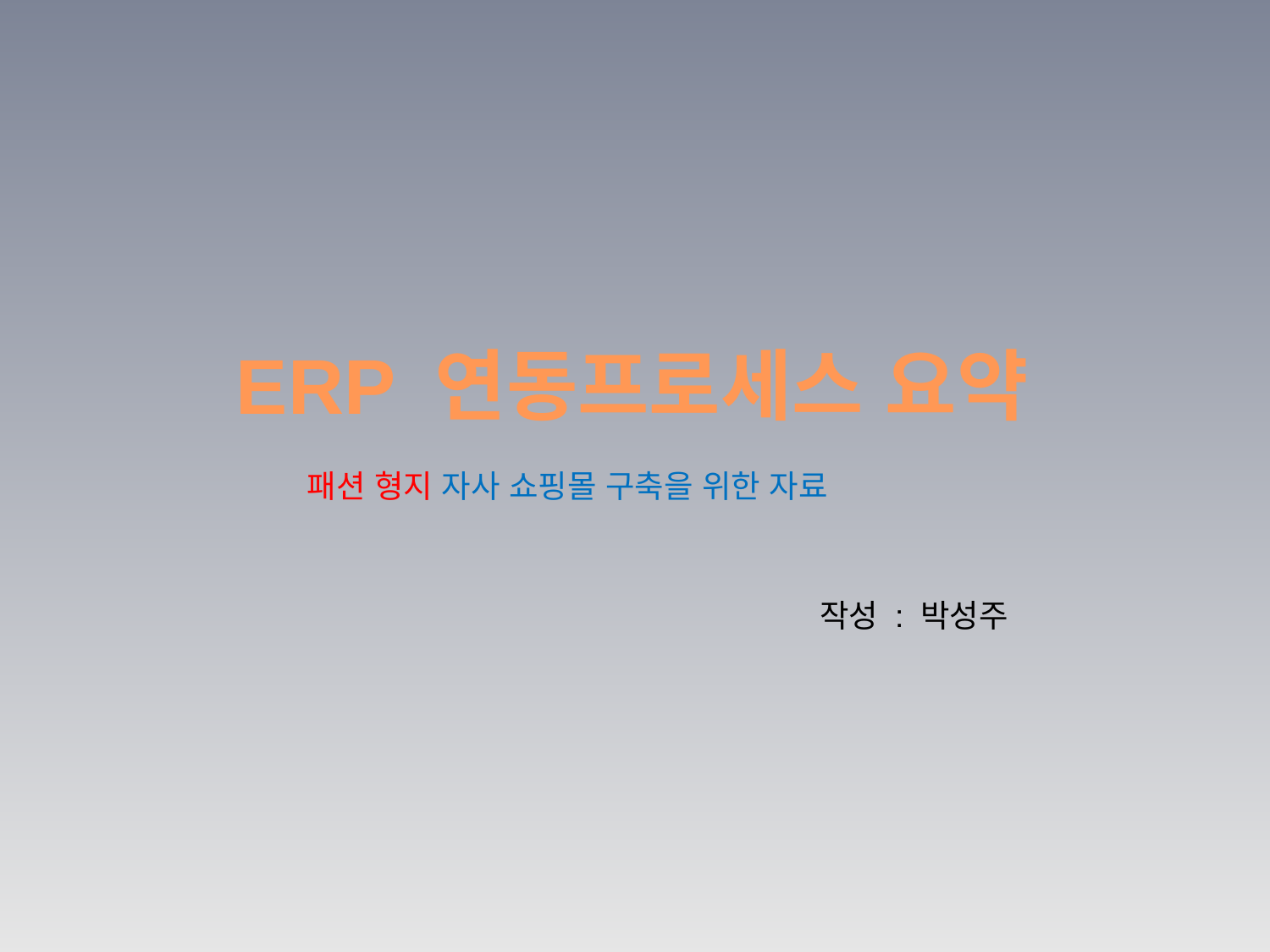

# ERP 연동프로세스 요약
패션 형지 자사 쇼핑몰 구축을 위한 자료
작성 : 박성주